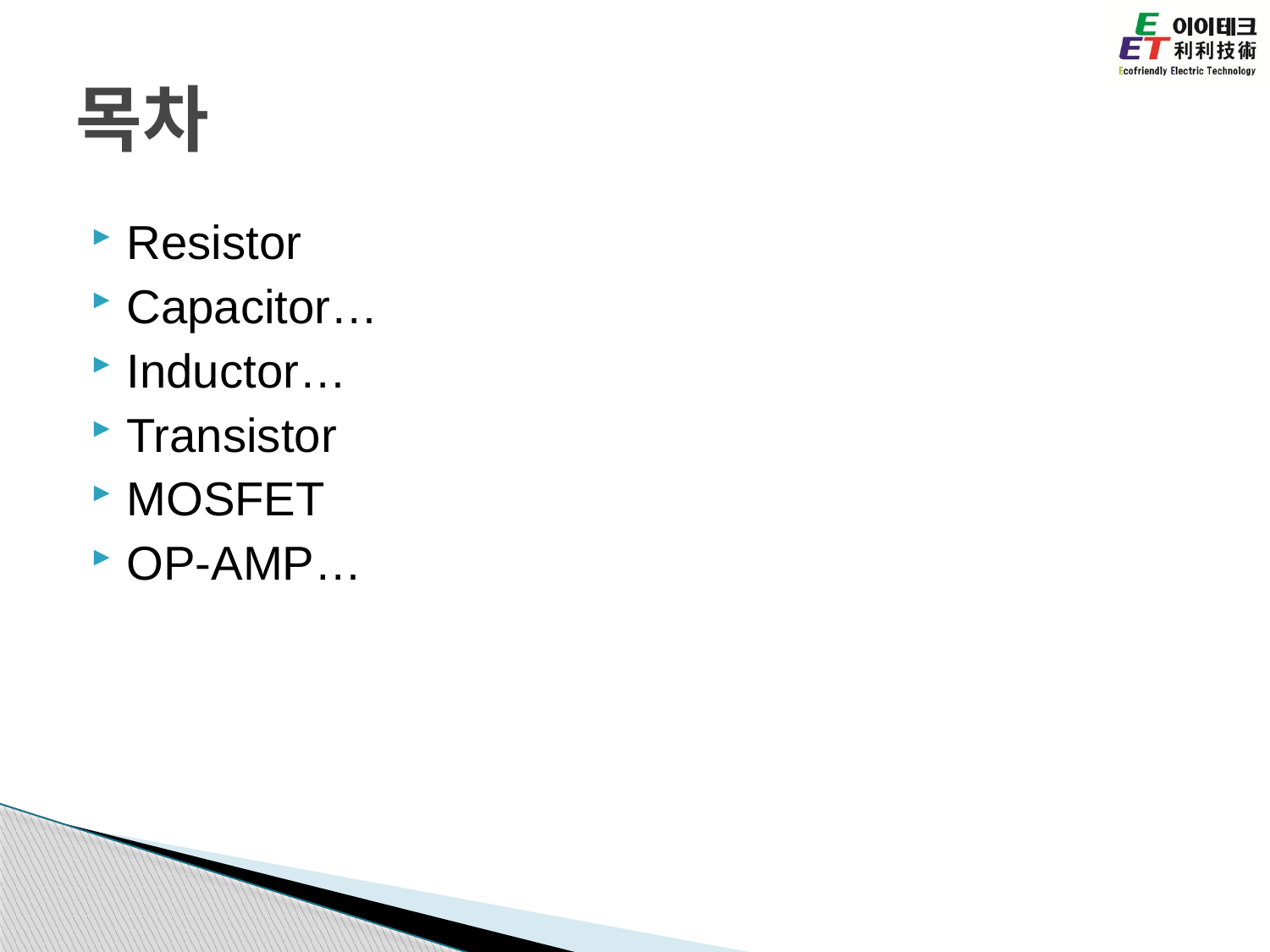

# 목차
Resistor
Capacitor…
Inductor…
Transistor
MOSFET
OP-AMP…